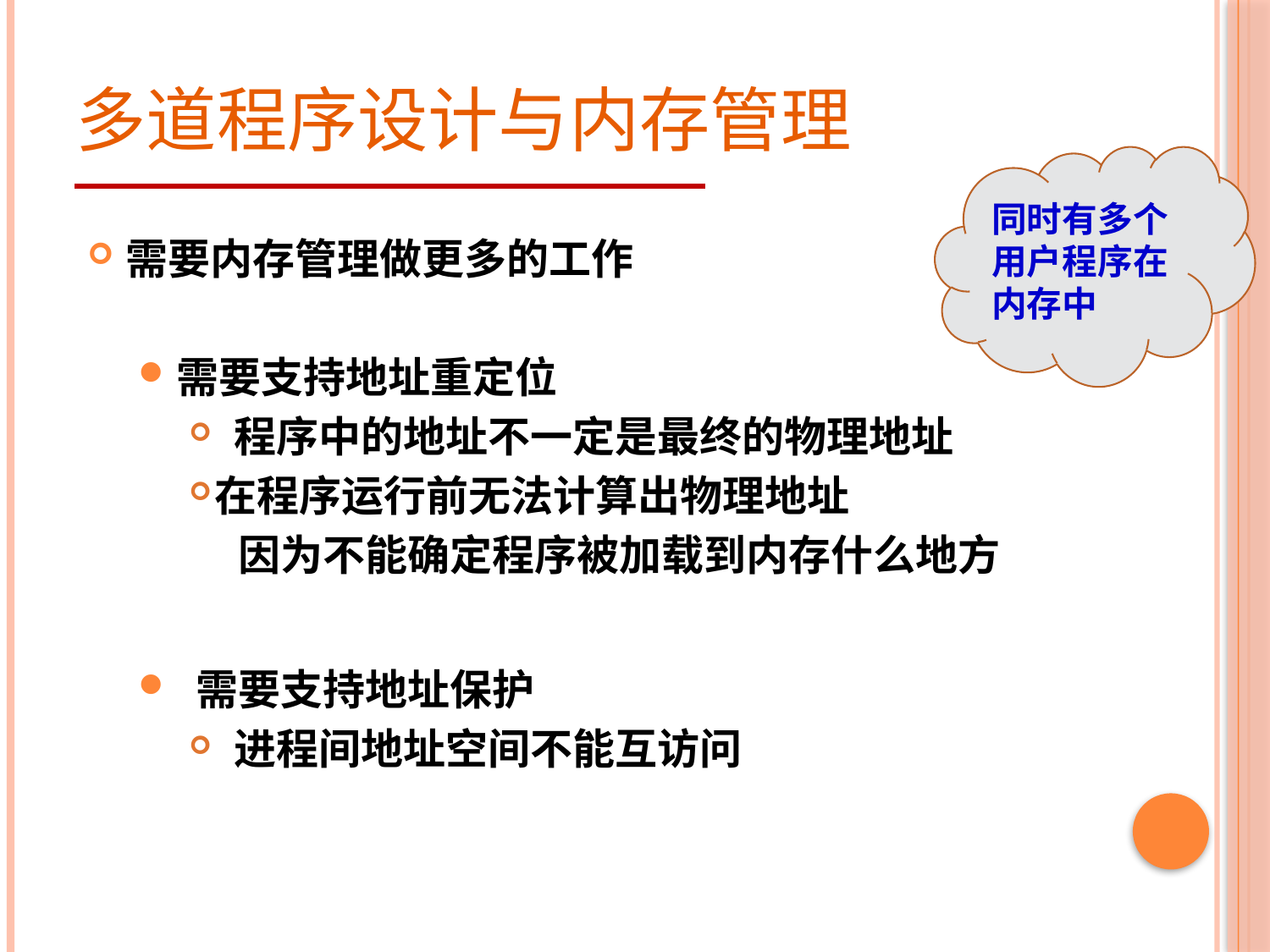

# 多道程序设计与内存管理
同时有多个用户程序在内存中
需要内存管理做更多的工作

需要支持地址重定位
 程序中的地址不一定是最终的物理地址
在程序运行前无法计算出物理地址
       因为不能确定程序被加载到内存什么地方

 需要支持地址保护
 进程间地址空间不能互访问